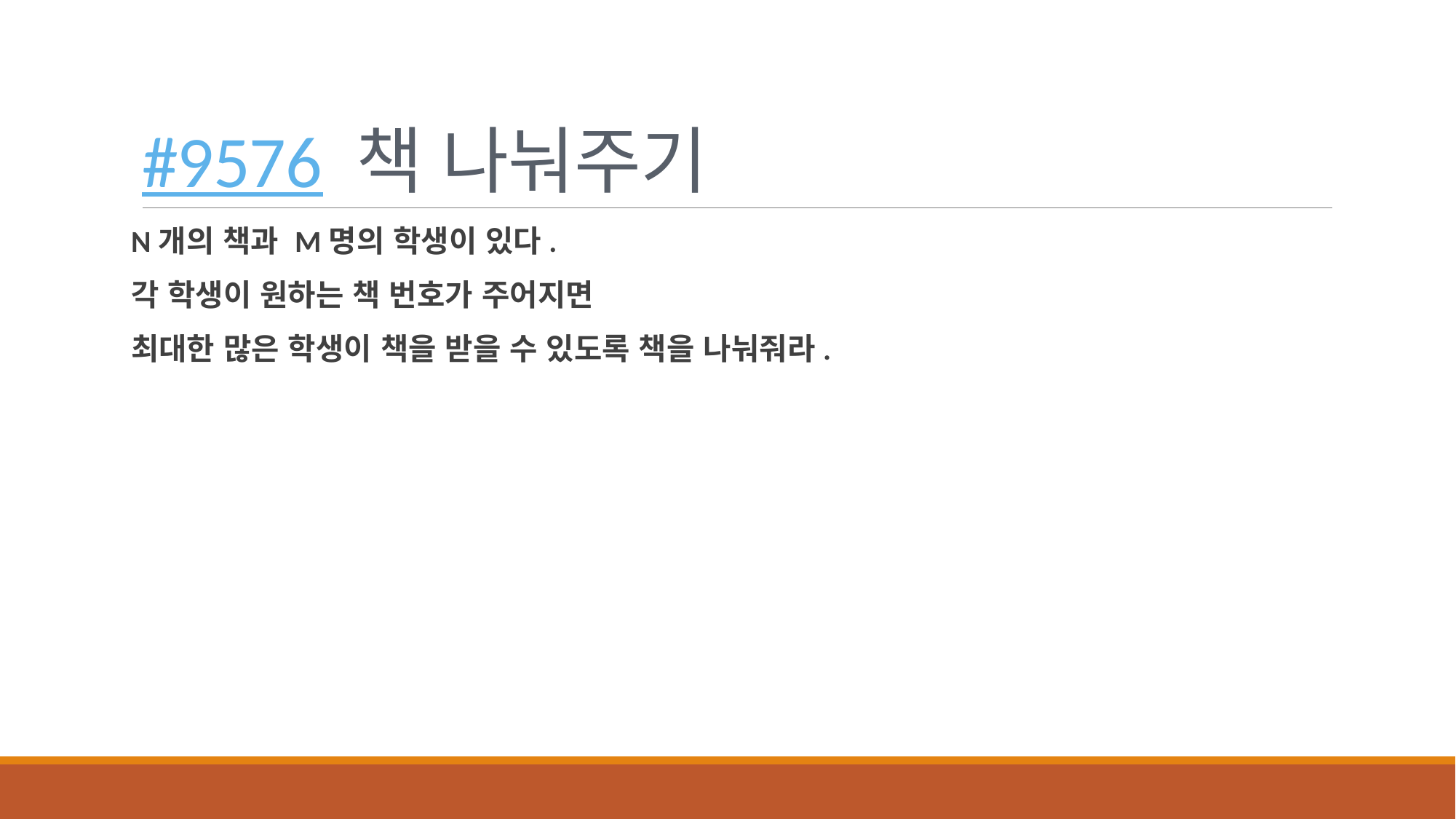

# #9576 책 나눠주기
N개의 책과 M명의 학생이 있다.
각 학생이 원하는 책 번호가 주어지면
최대한 많은 학생이 책을 받을 수 있도록 책을 나눠줘라.